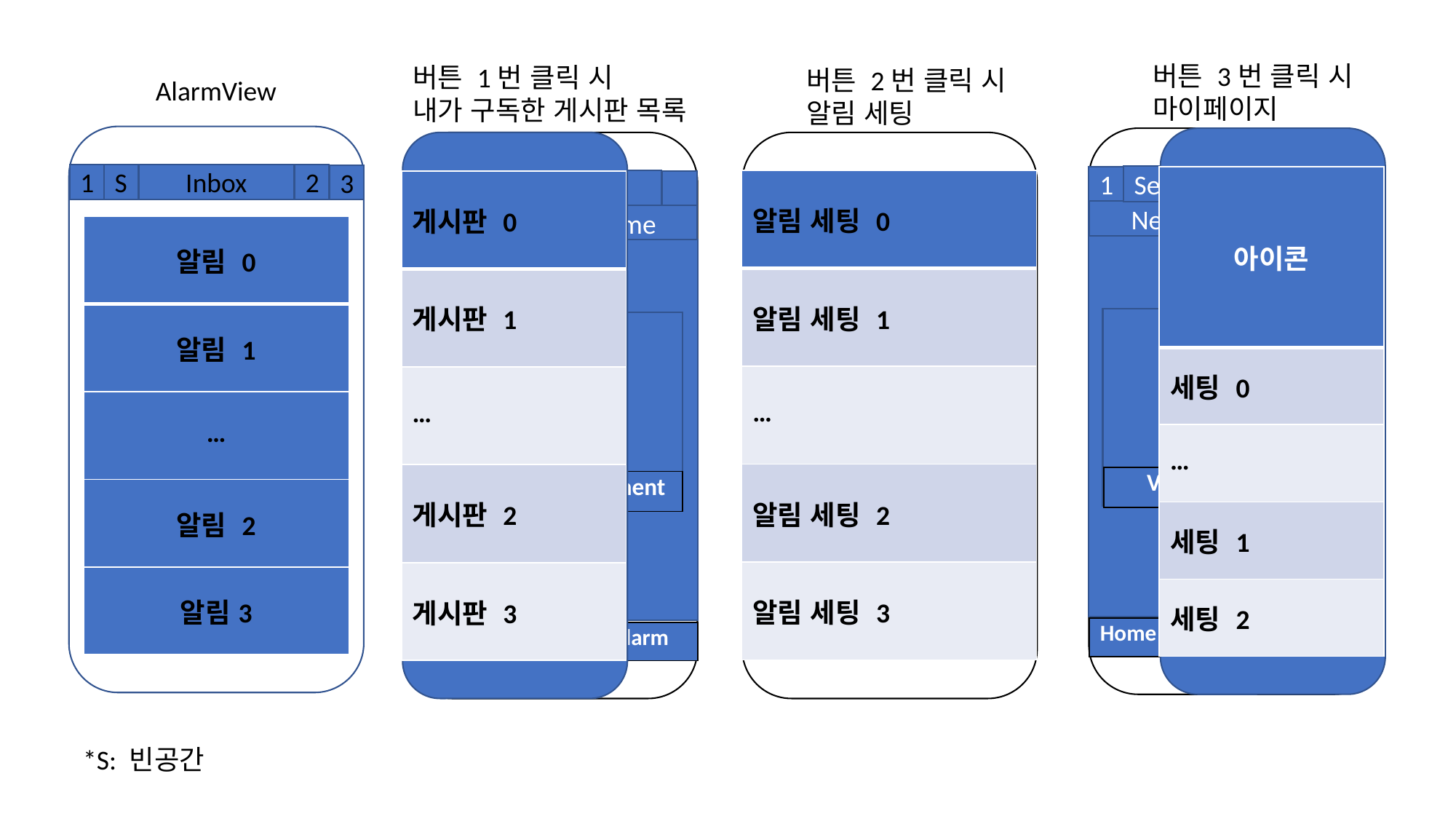

버튼 3번 클릭 시
마이페이지
버튼 1번 클릭 시
내가 구독한 게시판 목록
버튼 2번 클릭 시
알림 세팅
AlarmView

1
S
Inbox
2
3
Search
1
2
| 아이콘 |
| --- |
| 세팅 0 |
| … |
| 세팅 1 |
| 세팅 2 |
Search
| 알림 세팅 0 |
| --- |
| 알림 세팅 1 |
| … |
| 알림 세팅 2 |
| 알림 세팅 3 |

| 게시판 0 |
| --- |
| 게시판 1 |
| … |
| 게시판 2 |
| 게시판 3 |
News
Home
News
Home
| 알림 0 |
| --- |
| 알림 1 |
| … |
| 알림 2 |
| 알림3 |
Post
Post
Post
Post
| Vote | Comment |
| --- | --- |
| Vote | Comment |
| --- | --- |
| Home | Post | Alarm |
| --- | --- | --- |
| Home | Post | Alarm |
| --- | --- | --- |
*S: 빈공간